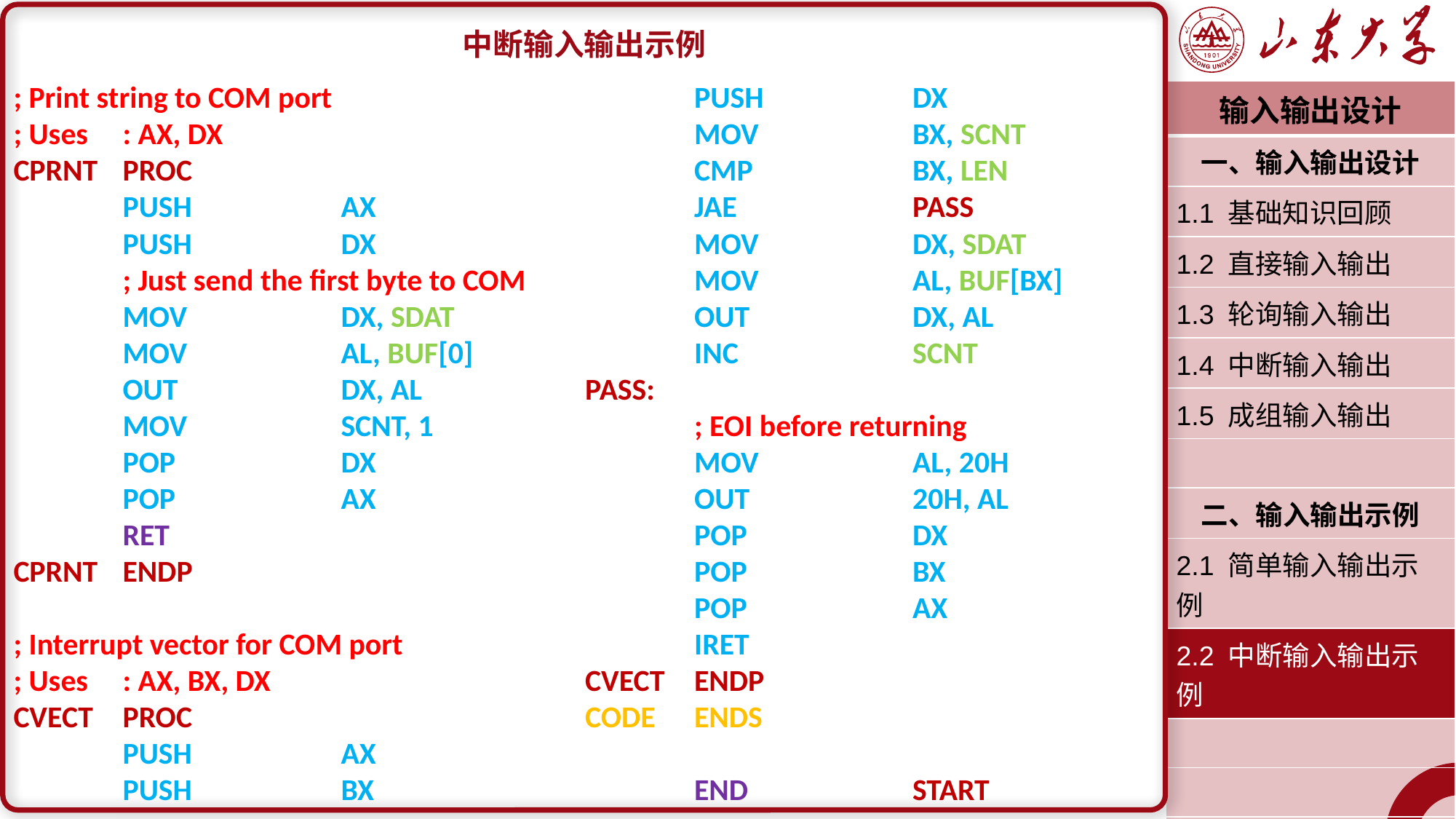

中断输入输出示例
; Print string to COM port
; Uses	: AX, DX
CPRNT	PROC
	PUSH		AX
	PUSH		DX
	; Just send the first byte to COM
	MOV		DX, SDAT
	MOV		AL, BUF[0]
	OUT		DX, AL
	MOV		SCNT, 1
	POP		DX
	POP		AX
	RET
CPRNT	ENDP

; Interrupt vector for COM port
; Uses	: AX, BX, DX
CVECT	PROC
	PUSH		AX
	PUSH		BX
	PUSH		DX
	MOV		BX, SCNT
	CMP		BX, LEN
	JAE		PASS
	MOV		DX, SDAT
	MOV		AL, BUF[BX]
	OUT		DX, AL
	INC		SCNT
PASS:
	; EOI before returning
	MOV		AL, 20H
	OUT		20H, AL
	POP		DX
	POP		BX
	POP		AX
	IRET
CVECT	ENDP
CODE	ENDS

	END		START
| 输入输出设计 |
| --- |
| 一、输入输出设计 |
| 1.1 基础知识回顾 |
| 1.2 直接输入输出 |
| 1.3 轮询输入输出 |
| 1.4 中断输入输出 |
| 1.5 成组输入输出 |
|  |
| 二、输入输出示例 |
| 2.1 简单输入输出示例 |
| 2.2 中断输入输出示例 |
|  |
|  |
|  |
| 潘润宇 2022.10 |